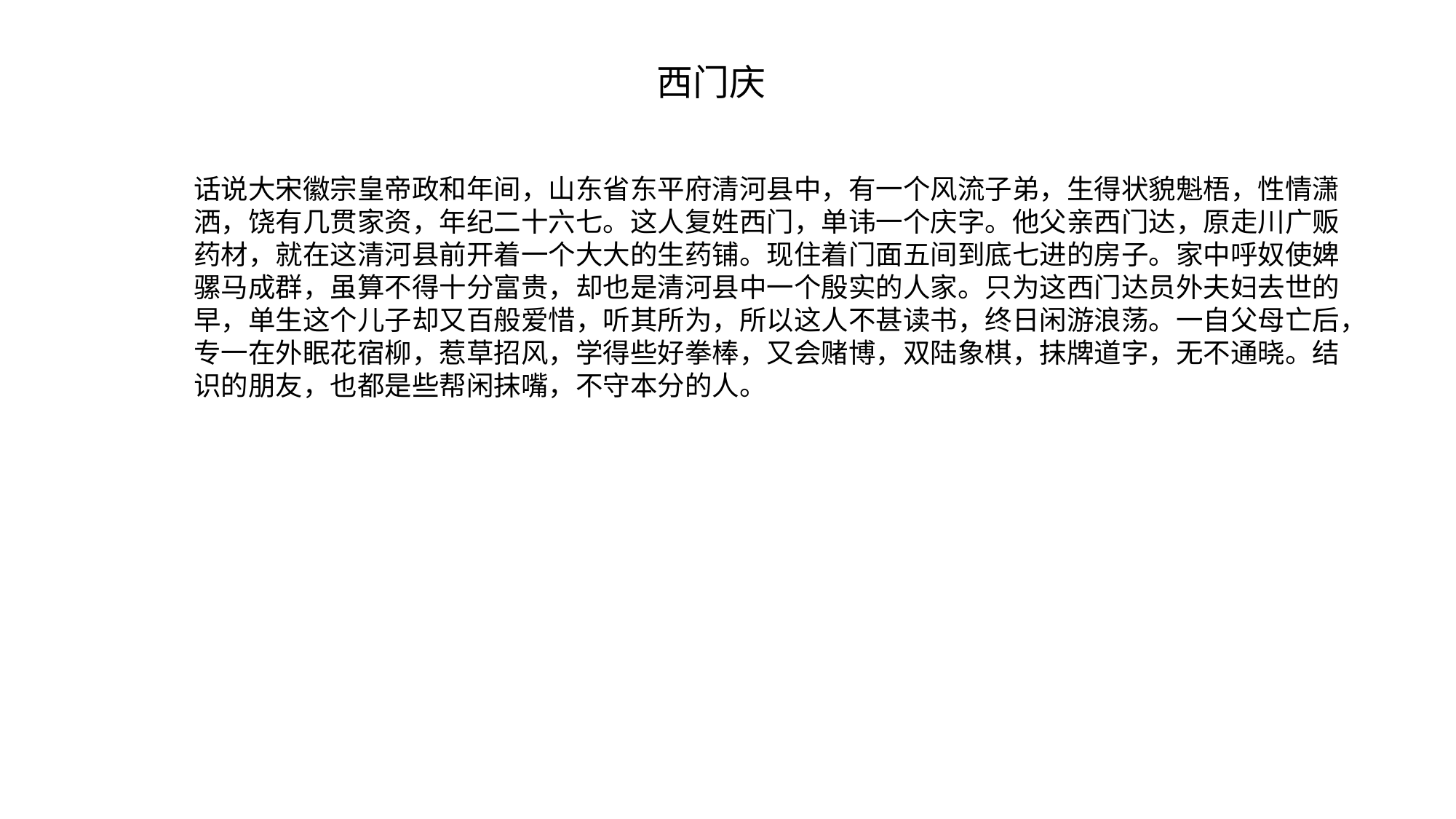

西门庆
话说大宋徽宗皇帝政和年间，山东省东平府清河县中，有一个风流子弟，生得状貌魁梧，性情潇洒，饶有几贯家资，年纪二十六七。这人复姓西门，单讳一个庆字。他父亲西门达，原走川广贩药材，就在这清河县前开着一个大大的生药铺。现住着门面五间到底七进的房子。家中呼奴使婢骡马成群，虽算不得十分富贵，却也是清河县中一个殷实的人家。只为这西门达员外夫妇去世的早，单生这个儿子却又百般爱惜，听其所为，所以这人不甚读书，终日闲游浪荡。一自父母亡后，专一在外眠花宿柳，惹草招风，学得些好拳棒，又会赌博，双陆象棋，抹牌道字，无不通晓。结识的朋友，也都是些帮闲抹嘴，不守本分的人。